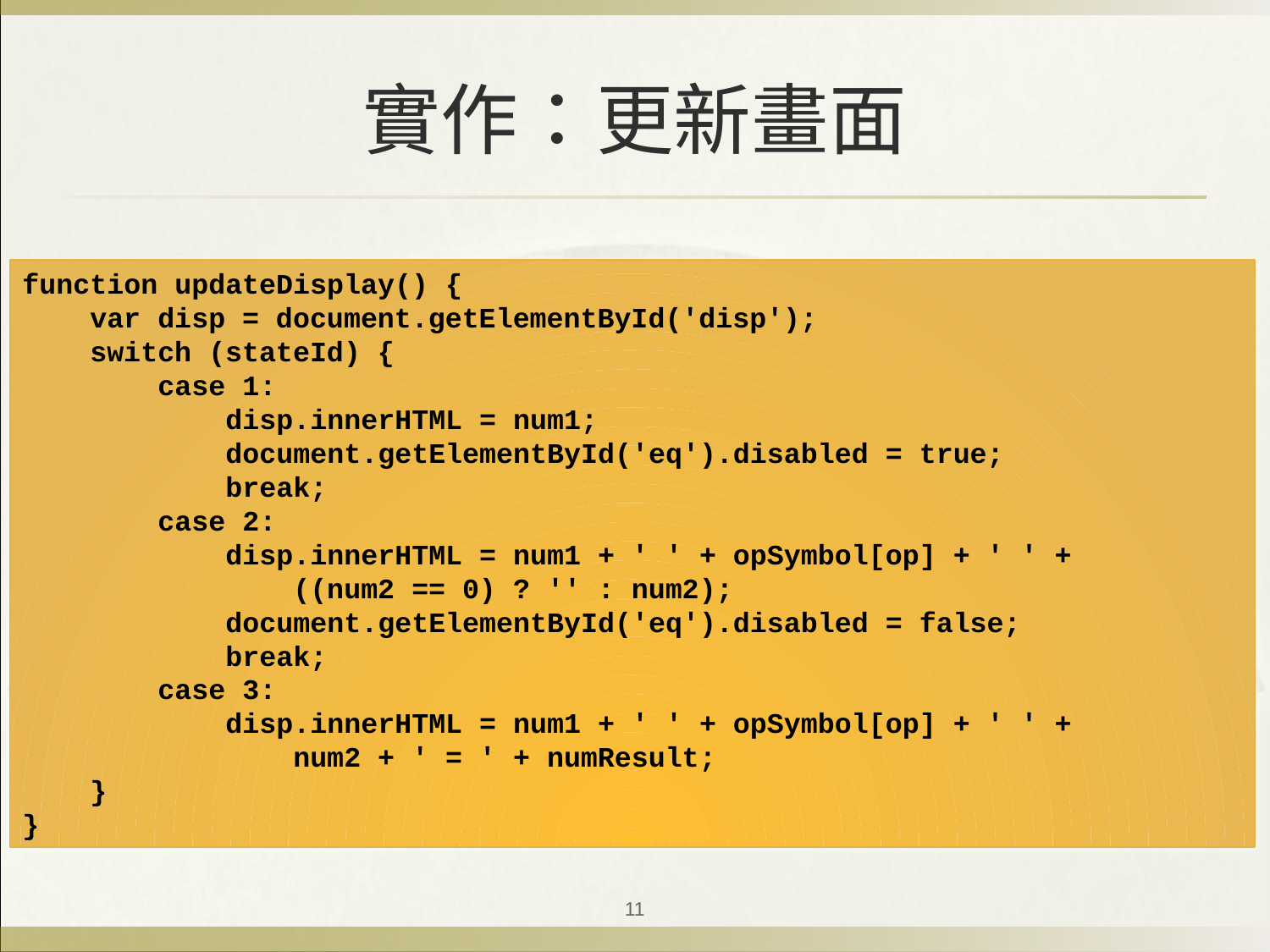

# 實作：更新畫面
function updateDisplay() {
    var disp = document.getElementById('disp');
    switch (stateId) {
        case 1:
            disp.innerHTML = num1;
            document.getElementById('eq').disabled = true;
            break;
        case 2:
            disp.innerHTML = num1 + ' ' + opSymbol[op] + ' ' +
                ((num2 == 0) ? '' : num2);
            document.getElementById('eq').disabled = false;
            break;
        case 3:
            disp.innerHTML = num1 + ' ' + opSymbol[op] + ' ' +
                num2 + ' = ' + numResult;
    }
}
11